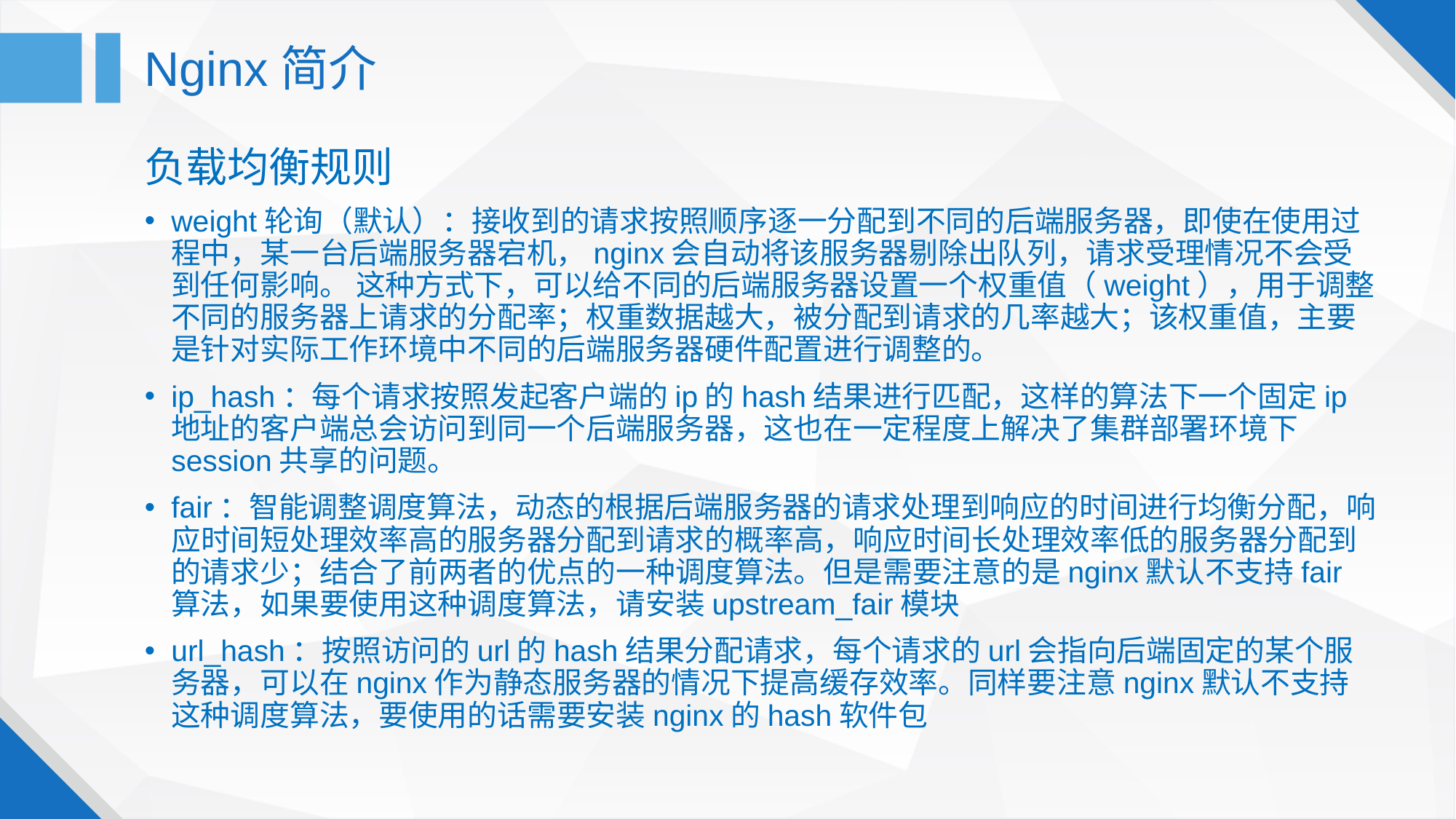

# Nginx简介
负载均衡规则
weight轮询（默认）：接收到的请求按照顺序逐一分配到不同的后端服务器，即使在使用过程中，某一台后端服务器宕机，nginx会自动将该服务器剔除出队列，请求受理情况不会受到任何影响。 这种方式下，可以给不同的后端服务器设置一个权重值（weight），用于调整不同的服务器上请求的分配率；权重数据越大，被分配到请求的几率越大；该权重值，主要是针对实际工作环境中不同的后端服务器硬件配置进行调整的。
ip_hash：每个请求按照发起客户端的ip的hash结果进行匹配，这样的算法下一个固定ip地址的客户端总会访问到同一个后端服务器，这也在一定程度上解决了集群部署环境下session共享的问题。
fair：智能调整调度算法，动态的根据后端服务器的请求处理到响应的时间进行均衡分配，响应时间短处理效率高的服务器分配到请求的概率高，响应时间长处理效率低的服务器分配到的请求少；结合了前两者的优点的一种调度算法。但是需要注意的是nginx默认不支持fair算法，如果要使用这种调度算法，请安装upstream_fair模块
url_hash：按照访问的url的hash结果分配请求，每个请求的url会指向后端固定的某个服务器，可以在nginx作为静态服务器的情况下提高缓存效率。同样要注意nginx默认不支持这种调度算法，要使用的话需要安装nginx的hash软件包